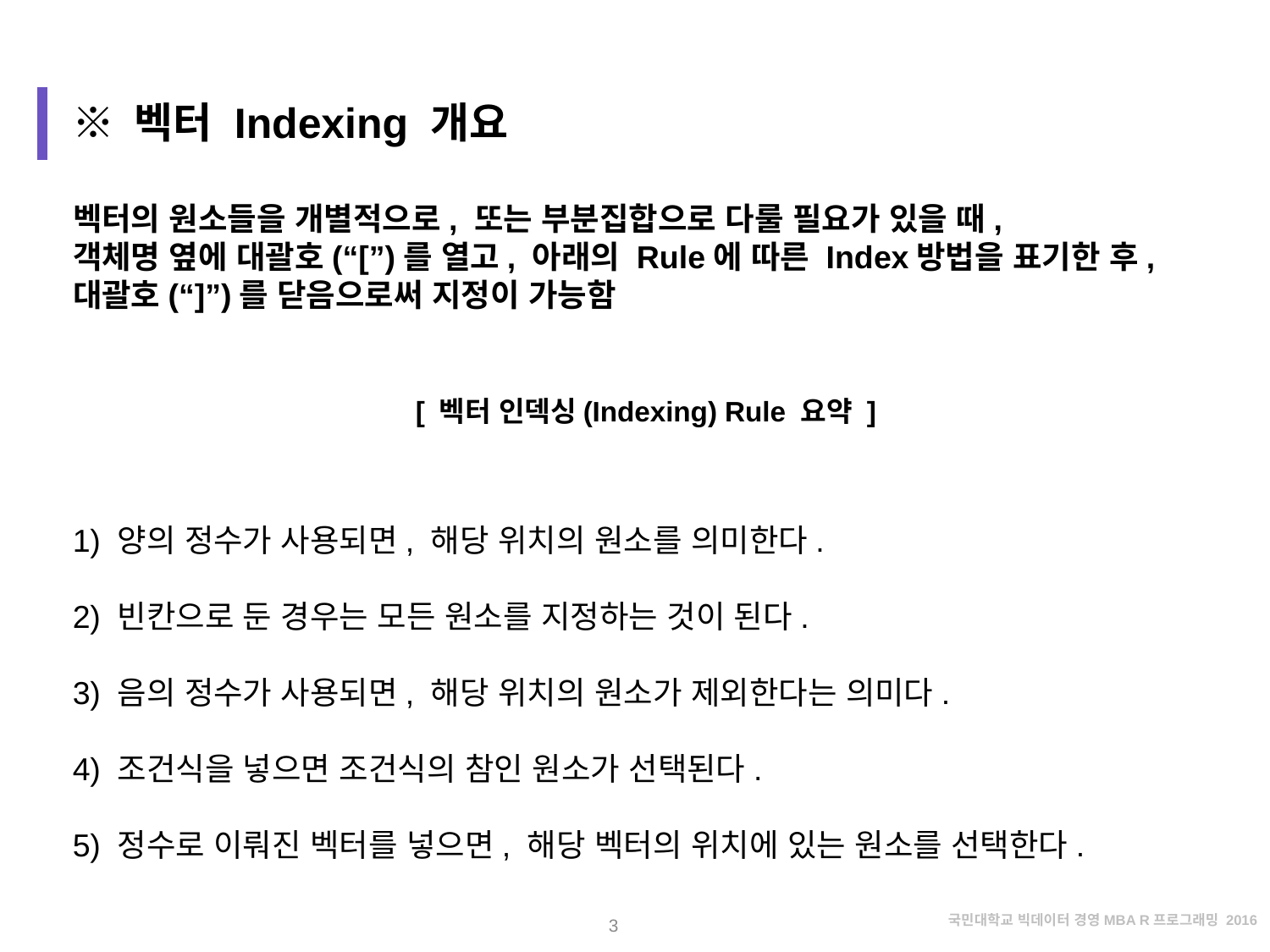

※ 벡터 Indexing 개요
벡터의 원소들을 개별적으로, 또는 부분집합으로 다룰 필요가 있을 때,
객체명 옆에 대괄호(“[”)를 열고, 아래의 Rule에 따른 Index방법을 표기한 후,
대괄호(“]”)를 닫음으로써 지정이 가능함
[ 벡터 인덱싱(Indexing) Rule 요약 ]
1) 양의 정수가 사용되면, 해당 위치의 원소를 의미한다.
2) 빈칸으로 둔 경우는 모든 원소를 지정하는 것이 된다.
3) 음의 정수가 사용되면, 해당 위치의 원소가 제외한다는 의미다.
4) 조건식을 넣으면 조건식의 참인 원소가 선택된다.
5) 정수로 이뤄진 벡터를 넣으면, 해당 벡터의 위치에 있는 원소를 선택한다.
3